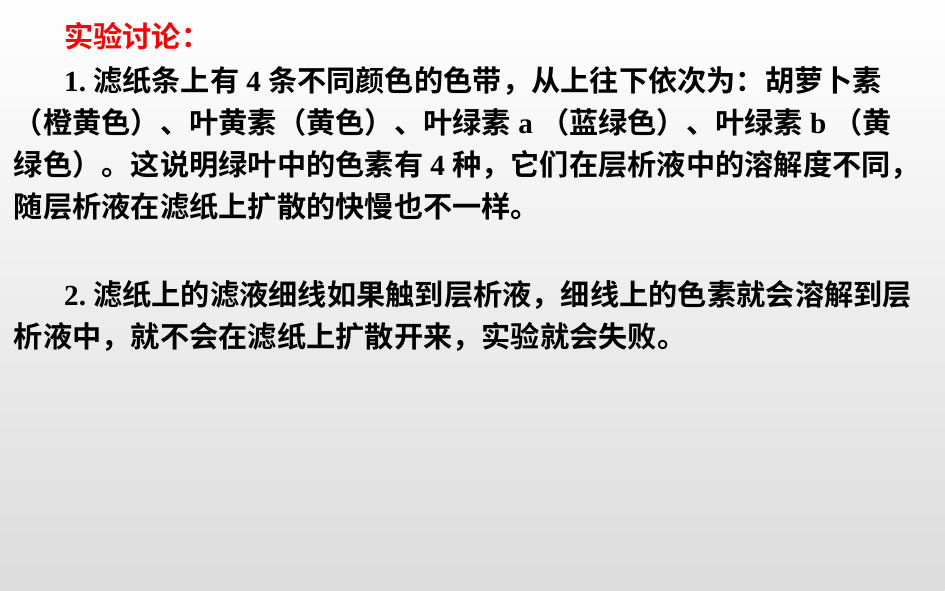

实验讨论：
1.滤纸条上有4条不同颜色的色带，从上往下依次为：胡萝卜素（橙黄色）、叶黄素（黄色）、叶绿素a（蓝绿色）、叶绿素b（黄绿色）。这说明绿叶中的色素有4种，它们在层析液中的溶解度不同，随层析液在滤纸上扩散的快慢也不一样。

2.滤纸上的滤液细线如果触到层析液，细线上的色素就会溶解到层析液中，就不会在滤纸上扩散开来，实验就会失败。